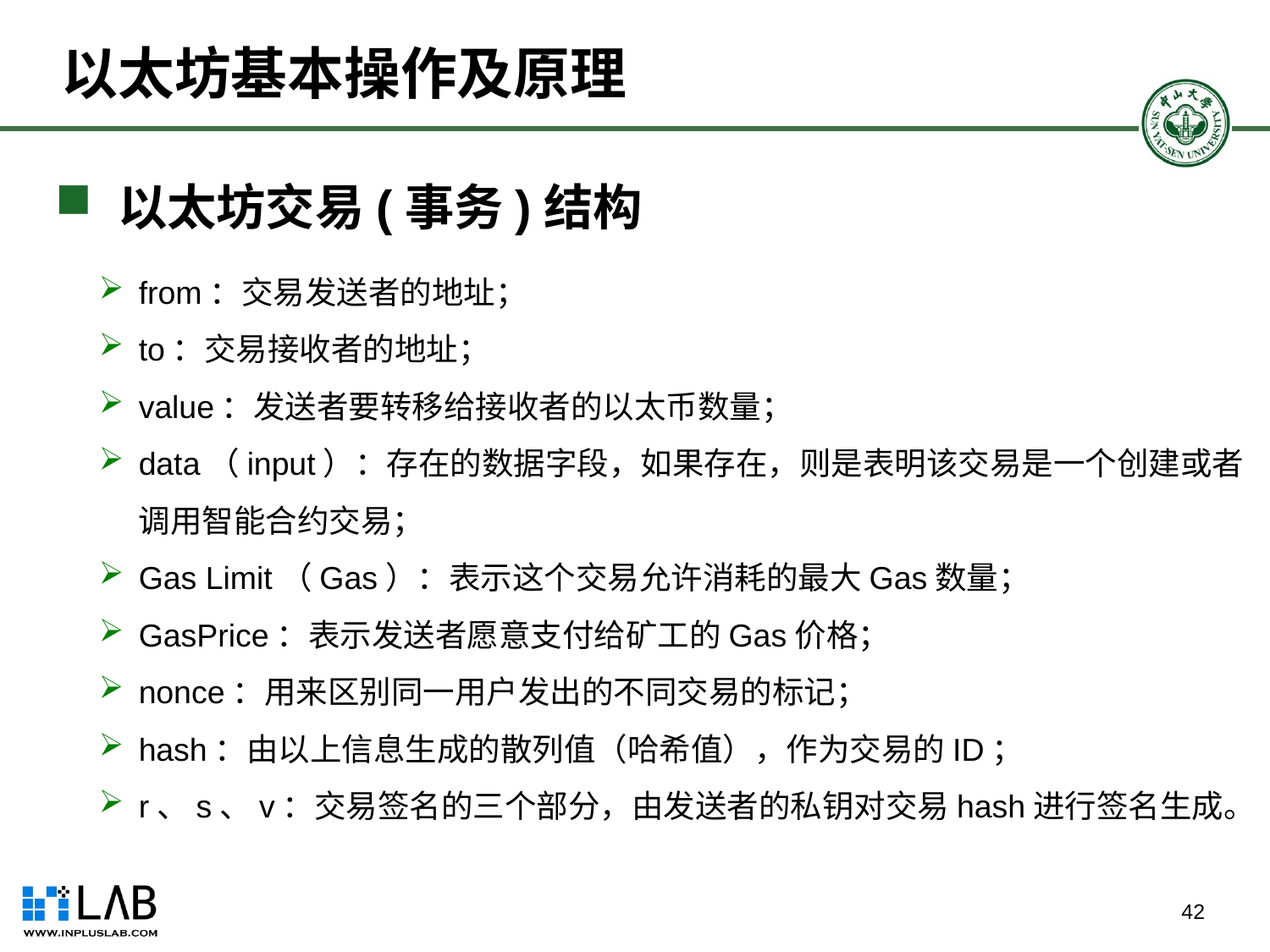

# 以太坊基本操作及原理
 以太坊交易(事务)结构
from：交易发送者的地址；
to：交易接收者的地址；
value：发送者要转移给接收者的以太币数量；
data（input）：存在的数据字段，如果存在，则是表明该交易是一个创建或者调用智能合约交易；
Gas Limit（Gas）：表示这个交易允许消耗的最大Gas数量；
GasPrice：表示发送者愿意支付给矿工的Gas价格；
nonce：用来区别同一用户发出的不同交易的标记；
hash：由以上信息生成的散列值（哈希值），作为交易的ID；
r、s、v：交易签名的三个部分，由发送者的私钥对交易hash进行签名生成。